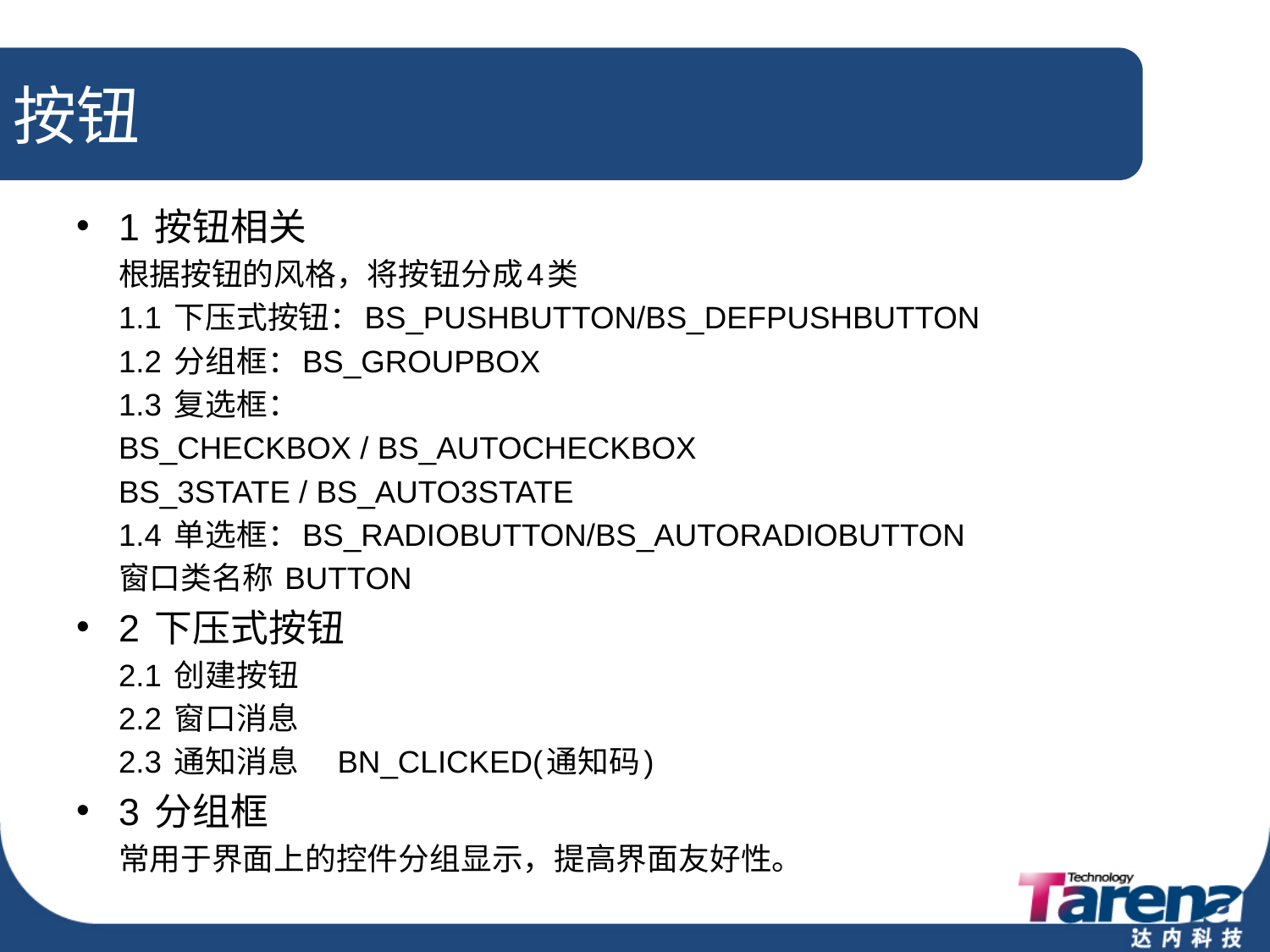

# 按钮
1 按钮相关
	根据按钮的风格，将按钮分成4类
	1.1 下压式按钮：BS_PUSHBUTTON/BS_DEFPUSHBUTTON
	1.2 分组框：BS_GROUPBOX
	1.3 复选框：
		BS_CHECKBOX / BS_AUTOCHECKBOX
		BS_3STATE / BS_AUTO3STATE
	1.4 单选框：BS_RADIOBUTTON/BS_AUTORADIOBUTTON
	窗口类名称 BUTTON
2 下压式按钮
	2.1 创建按钮
	2.2 窗口消息
	2.3 通知消息     BN_CLICKED(通知码)
3 分组框
	常用于界面上的控件分组显示，提高界面友好性。